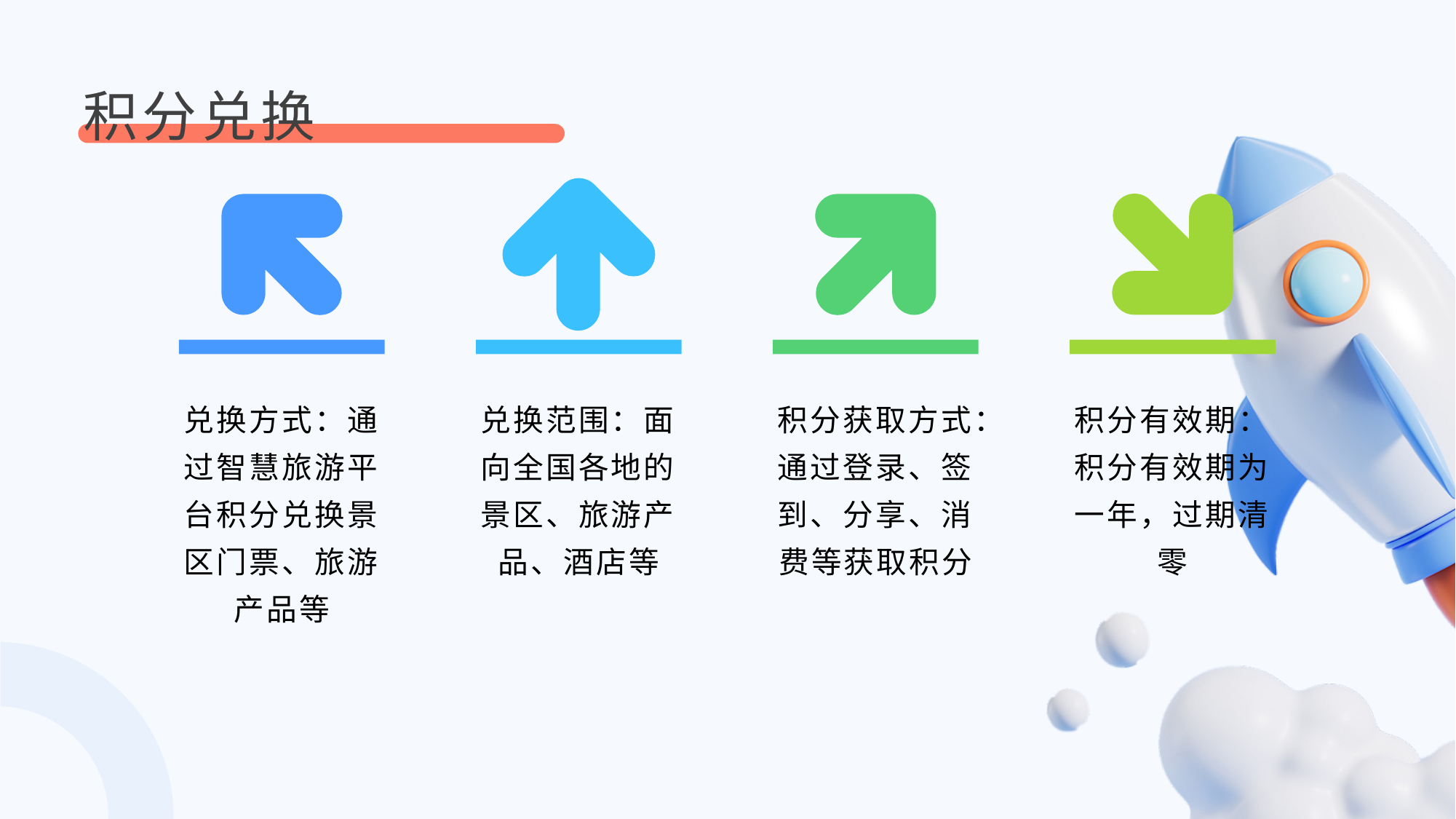

积分兑换

兑换方式：通过智慧旅游平台积分兑换景区门票、旅游产品等
兑换范围：面向全国各地的景区、旅游产品、酒店等
积分获取方式：通过登录、签到、分享、消费等获取积分
积分有效期：积分有效期为一年，过期清零